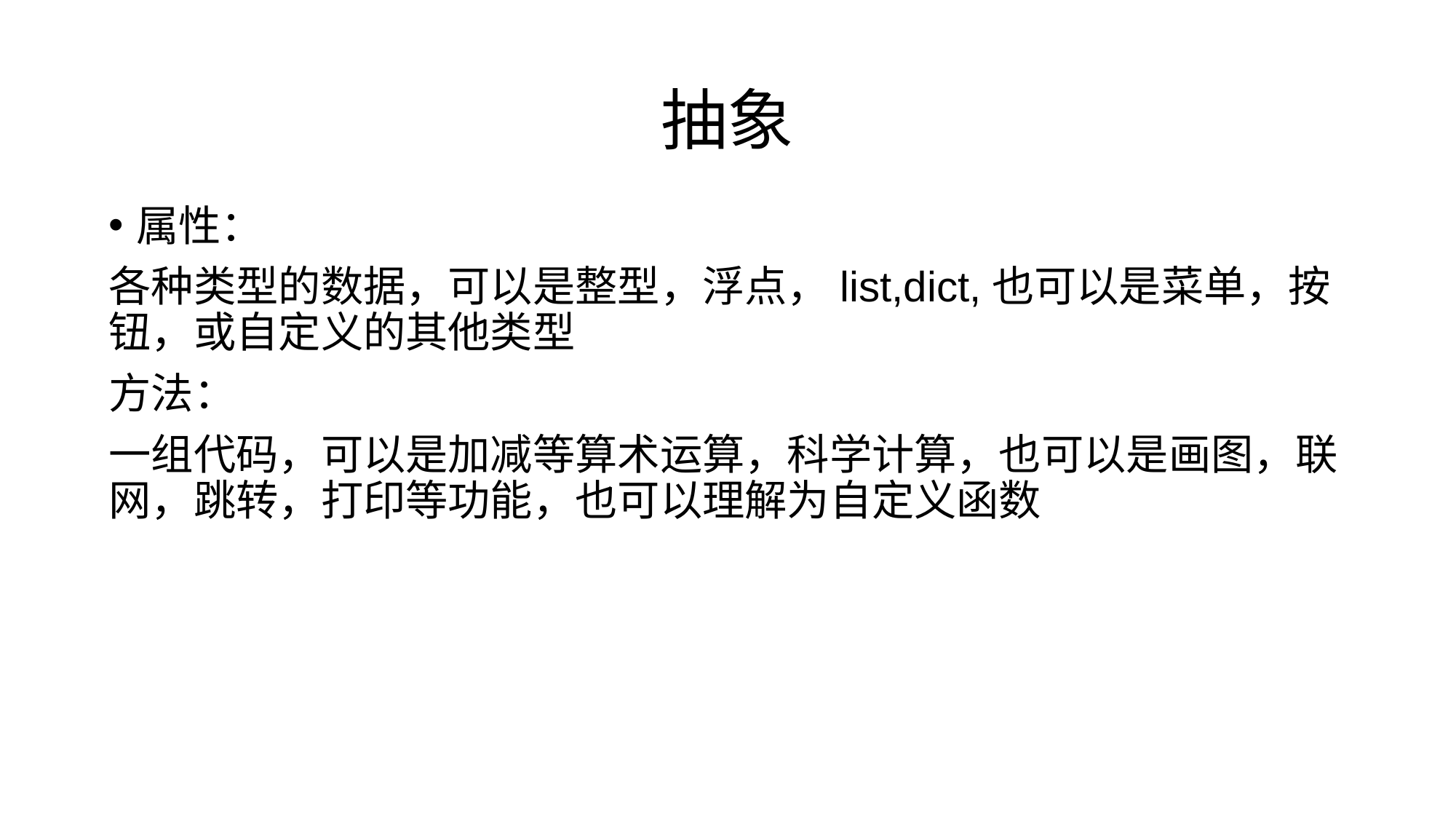

# 抽象
属性：
各种类型的数据，可以是整型，浮点，list,dict,也可以是菜单，按钮，或自定义的其他类型
方法：
一组代码，可以是加减等算术运算，科学计算，也可以是画图，联网，跳转，打印等功能，也可以理解为自定义函数